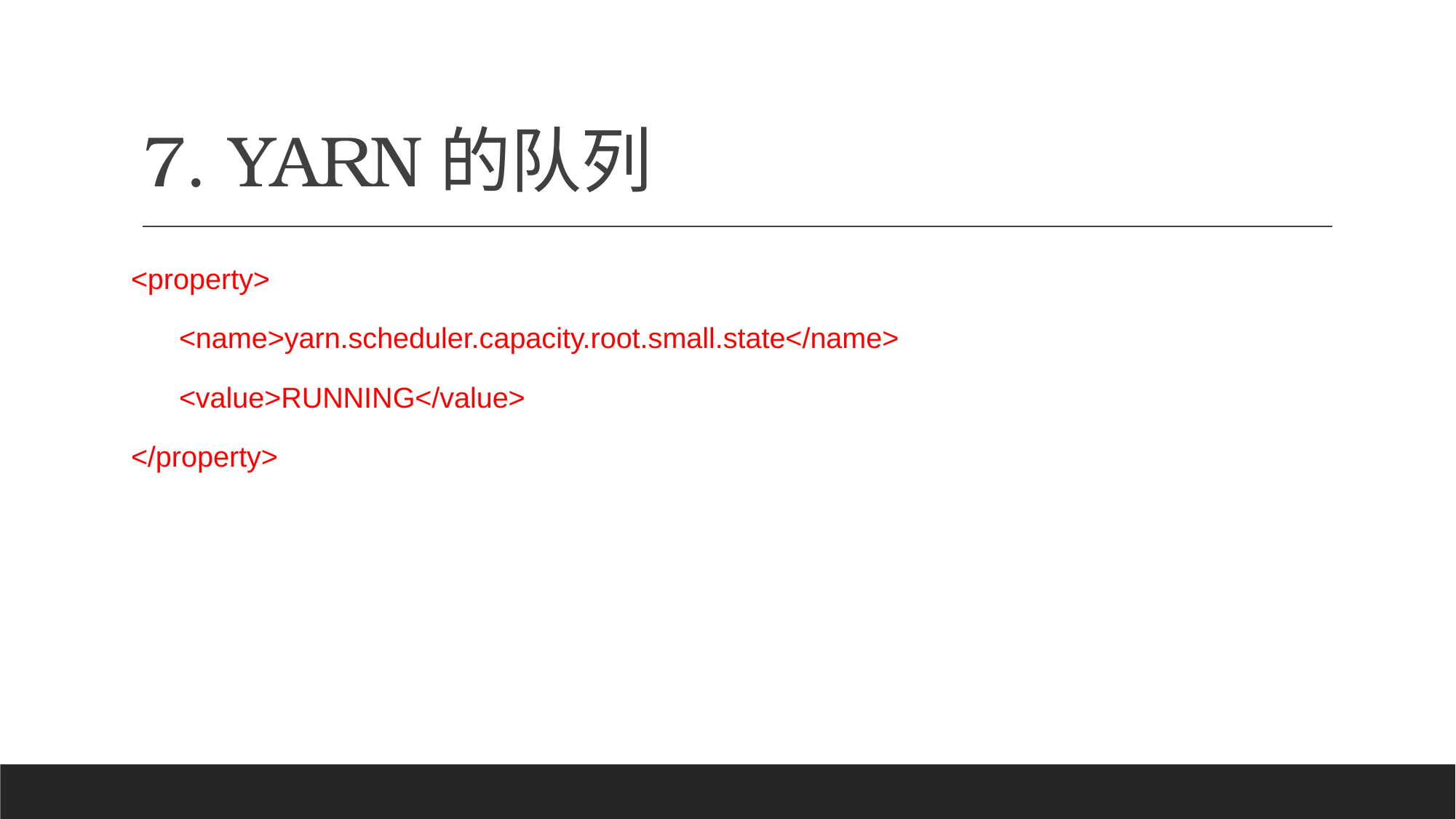

# 7. YARN的队列
<property>
      <name>yarn.scheduler.capacity.root.small.state</name>
      <value>RUNNING</value>
</property>